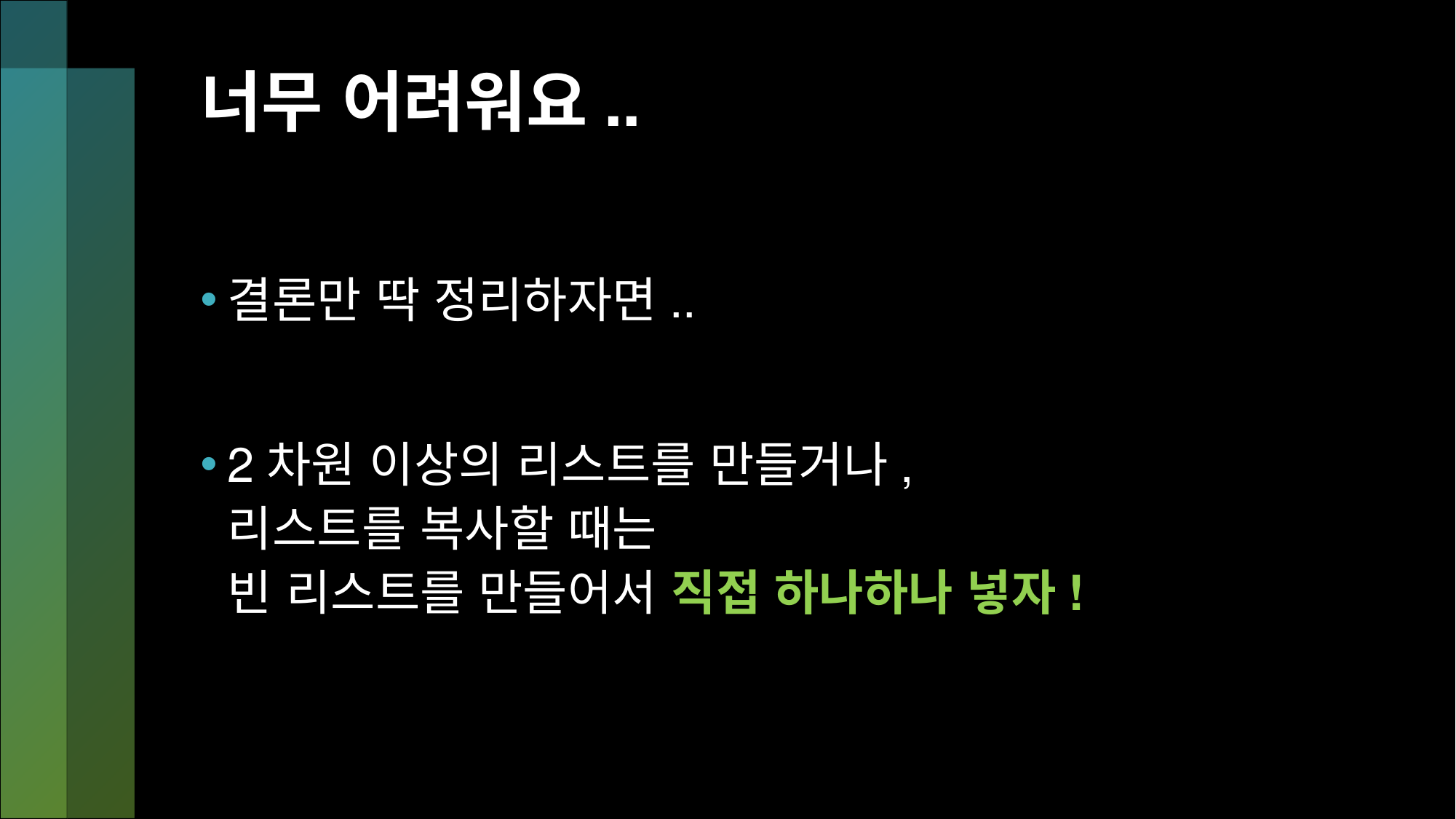

# 너무 어려워요..
결론만 딱 정리하자면..

2차원 이상의 리스트를 만들거나,
리스트를 복사할 때는
빈 리스트를 만들어서 직접 하나하나 넣자!